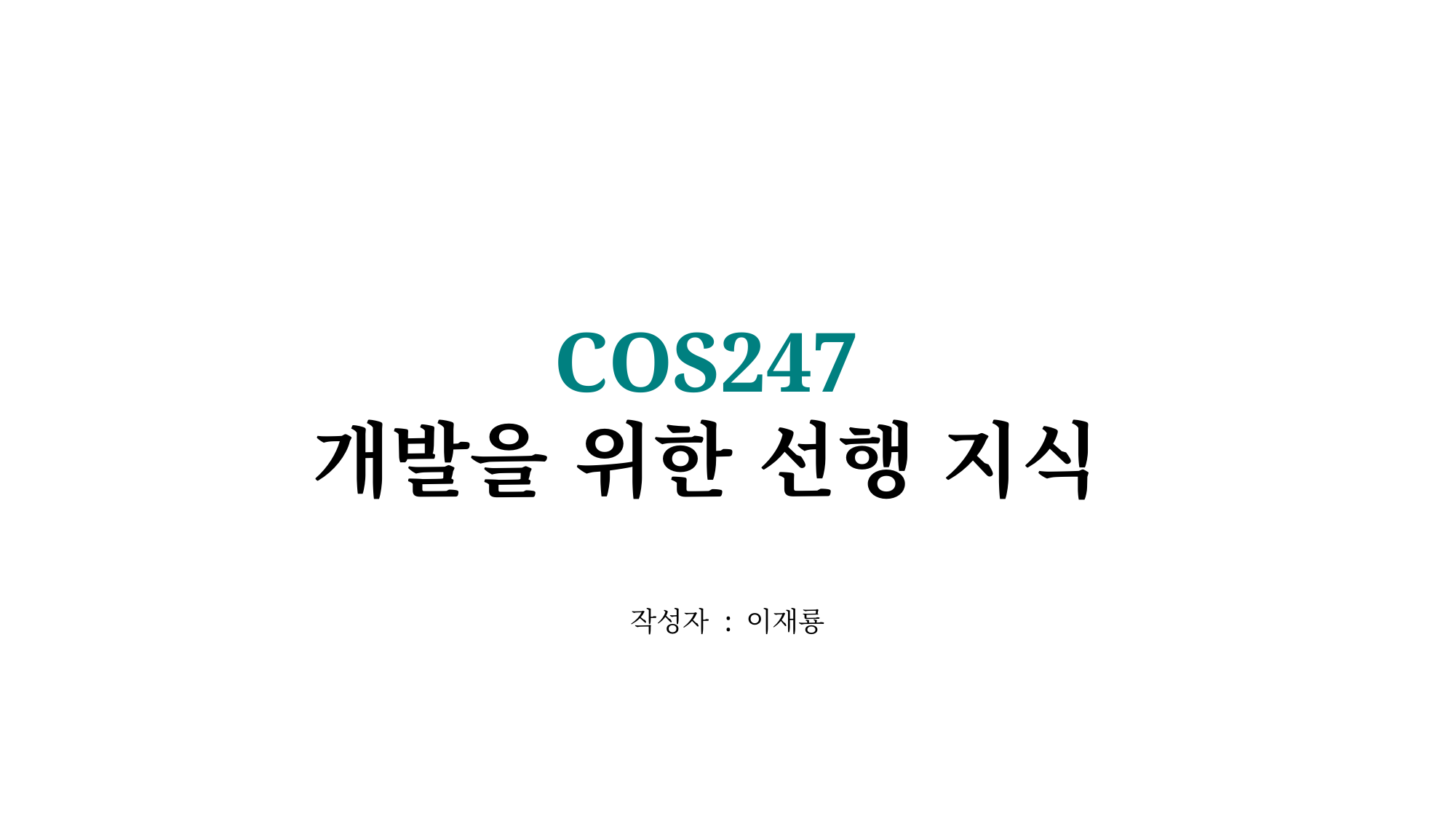

COS247
개발을 위한 선행 지식
작성자 : 이재룡